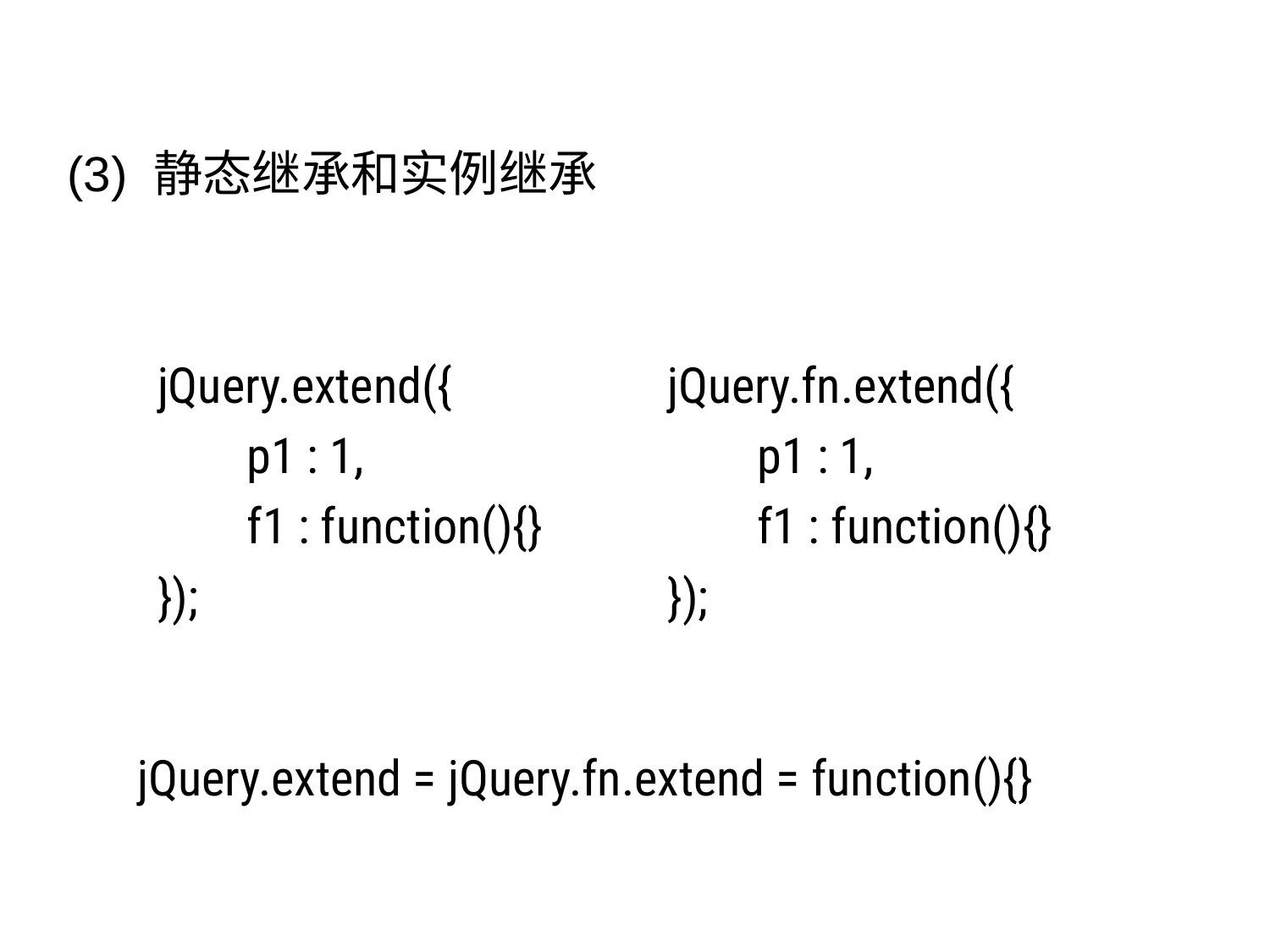

(3) 静态继承和实例继承
jQuery.fn.extend({
        p1 : 1,
        f1 : function(){}
});
jQuery.extend({
        p1 : 1,
        f1 : function(){}
});
jQuery.extend = jQuery.fn.extend = function(){}